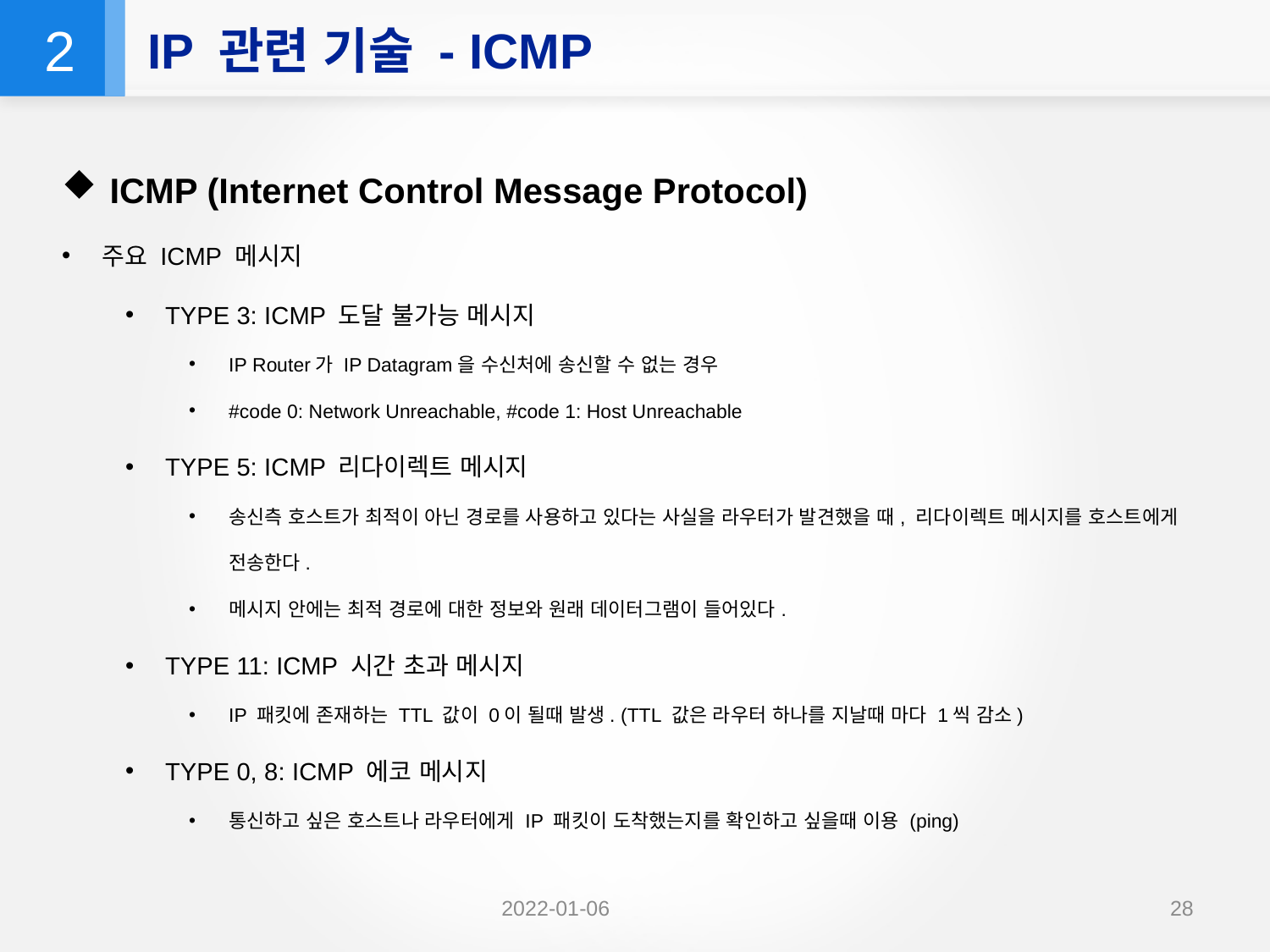

2
IP 관련 기술 - ICMP
ICMP (Internet Control Message Protocol)
주요 ICMP 메시지
TYPE 3: ICMP 도달 불가능 메시지
IP Router가 IP Datagram을 수신처에 송신할 수 없는 경우
#code 0: Network Unreachable, #code 1: Host Unreachable
TYPE 5: ICMP 리다이렉트 메시지
송신측 호스트가 최적이 아닌 경로를 사용하고 있다는 사실을 라우터가 발견했을 때, 리다이렉트 메시지를 호스트에게 전송한다.
메시지 안에는 최적 경로에 대한 정보와 원래 데이터그램이 들어있다.
TYPE 11: ICMP 시간 초과 메시지
IP 패킷에 존재하는 TTL 값이 0이 될때 발생. (TTL 값은 라우터 하나를 지날때 마다 1씩 감소)
TYPE 0, 8: ICMP 에코 메시지
통신하고 싶은 호스트나 라우터에게 IP 패킷이 도착했는지를 확인하고 싶을때 이용 (ping)
2022-01-06
28